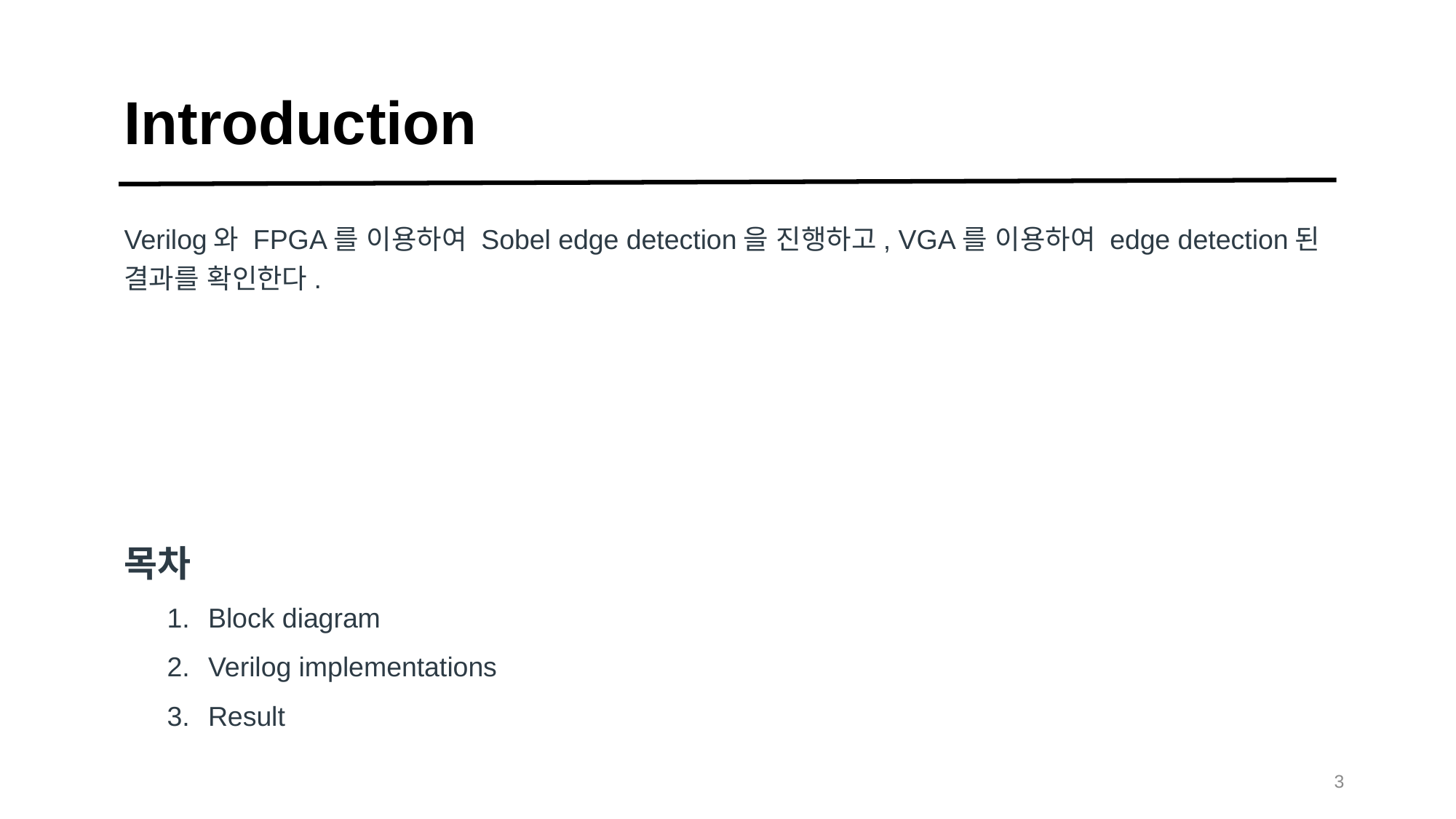

Introduction
Verilog와 FPGA를 이용하여 Sobel edge detection을 진행하고, VGA를 이용하여 edge detection된
결과를 확인한다.
목차
Block diagram
Verilog implementations
Result
3